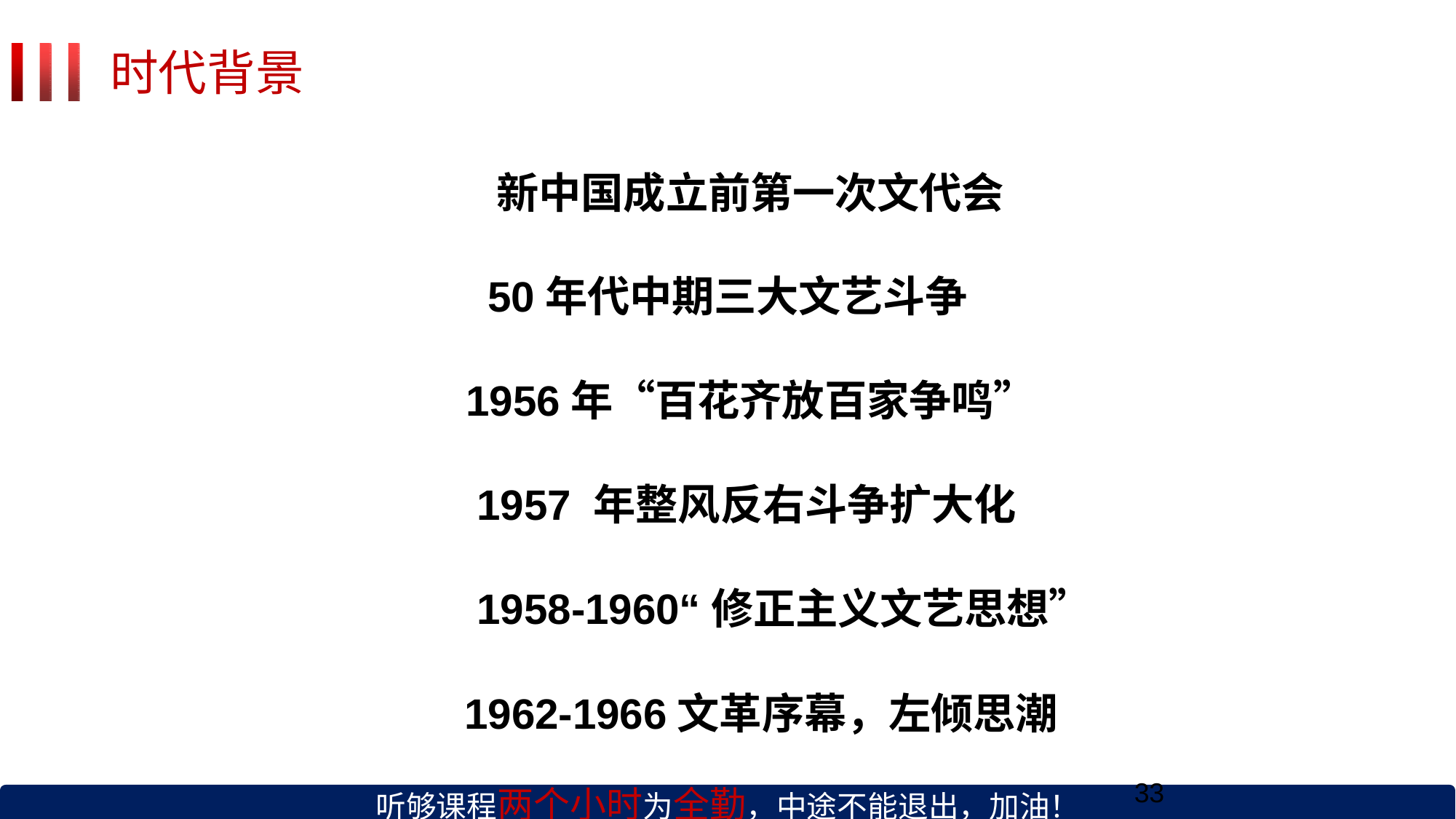

# 时代背景

新中国成立前第一次文代会

50年代中期三大文艺斗争

1956年“百花齐放百家争鸣”

1957 年整风反右斗争扩大化

1958-1960“修正主义文艺思想”

1962-1966文革序幕，左倾思潮
33

听够课程两个小时为全勤，中途不能退出，加油！